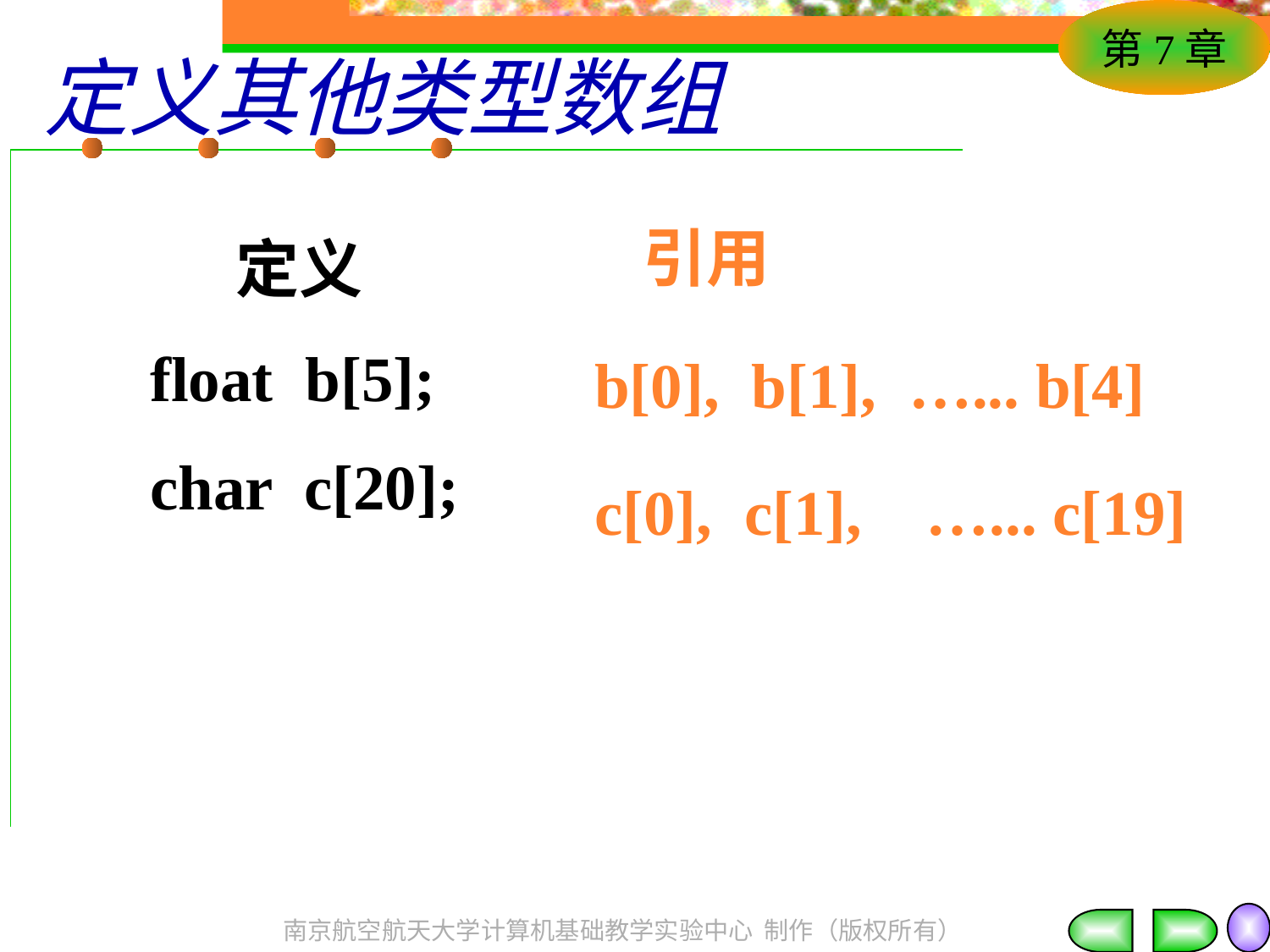

# 定义其他类型数组
引用
定义

b[0],  b[1],  …... b[4]
float  b[5];
char  c[20];

c[0],  c[1],    …... c[19]